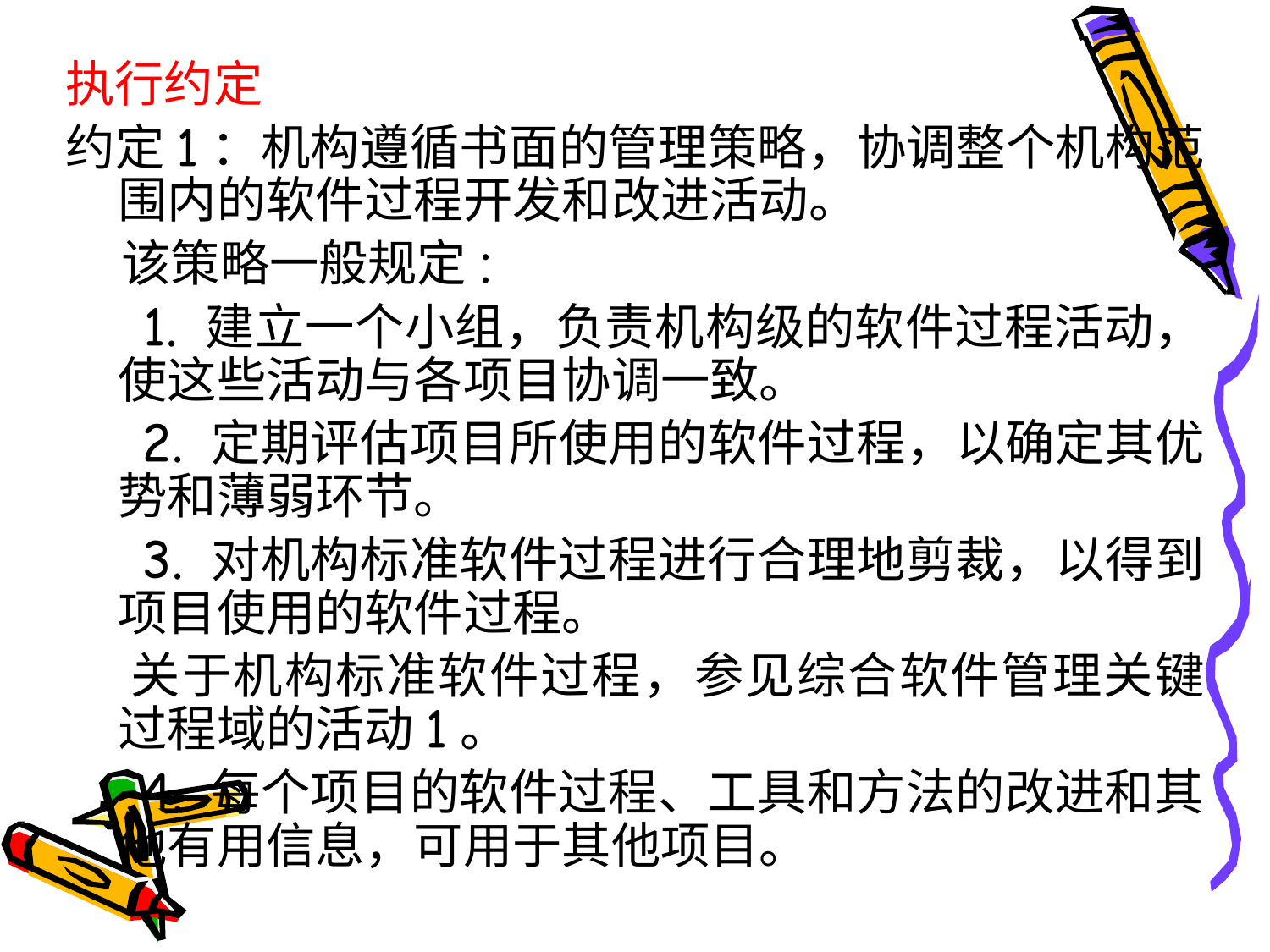

执行约定
约定1：机构遵循书面的管理策略，协调整个机构范围内的软件过程开发和改进活动。
    该策略一般规定:
     1. 建立一个小组，负责机构级的软件过程活动，使这些活动与各项目协调一致。
     2. 定期评估项目所使用的软件过程，以确定其优势和薄弱环节。
     3. 对机构标准软件过程进行合理地剪裁，以得到项目使用的软件过程。
    关于机构标准软件过程，参见综合软件管理关键过程域的活动1。
     4. 每个项目的软件过程、工具和方法的改进和其他有用信息，可用于其他项目。